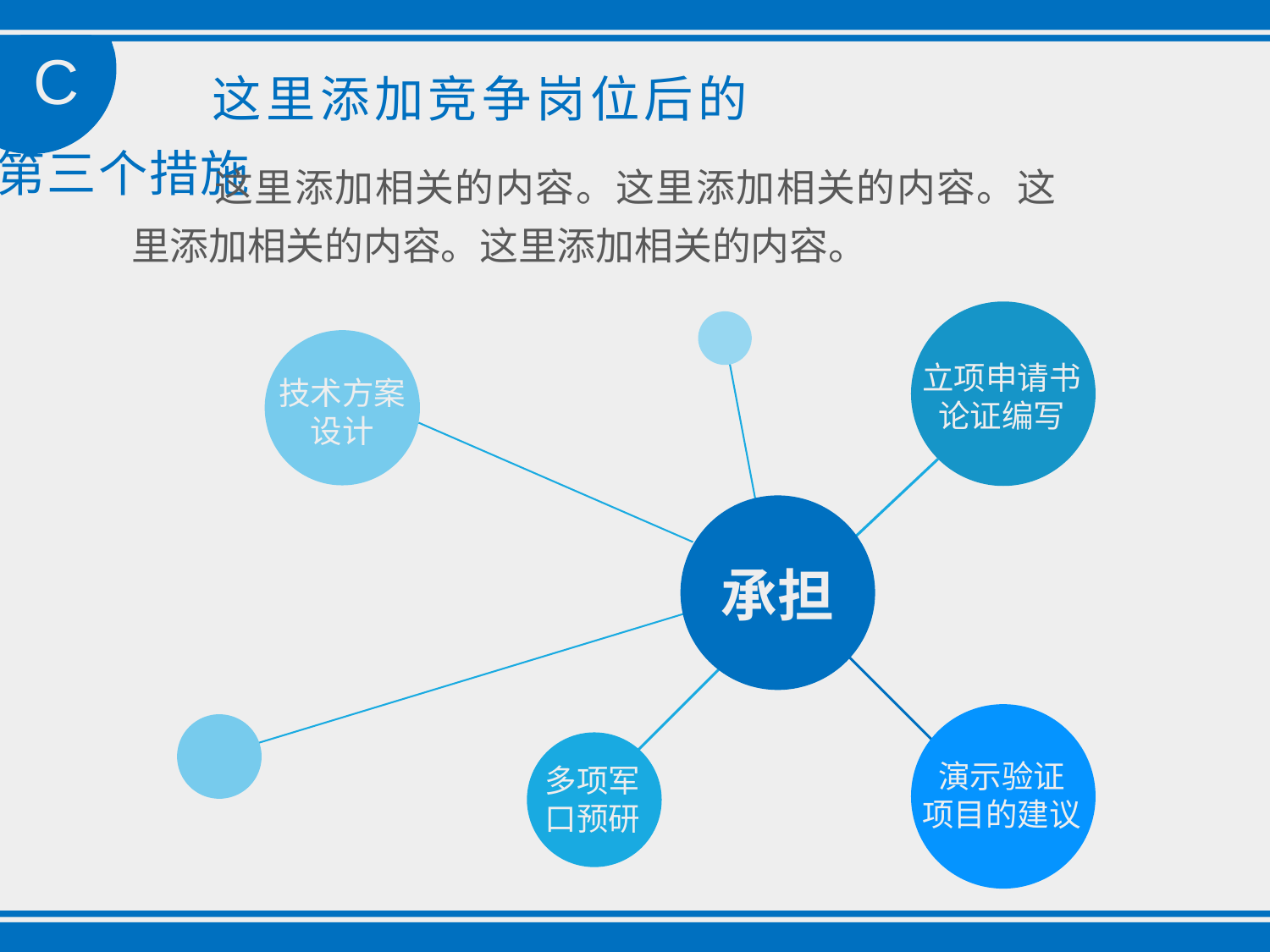

C

　　　　这里添加竞争岗位后的第三个措施
   这里添加相关的内容。这里添加相关的内容。这里添加相关的内容。这里添加相关的内容。

立项申请书
论证编写

多项军
口预研

技术方案
设计

承担

演示验证
项目的建议